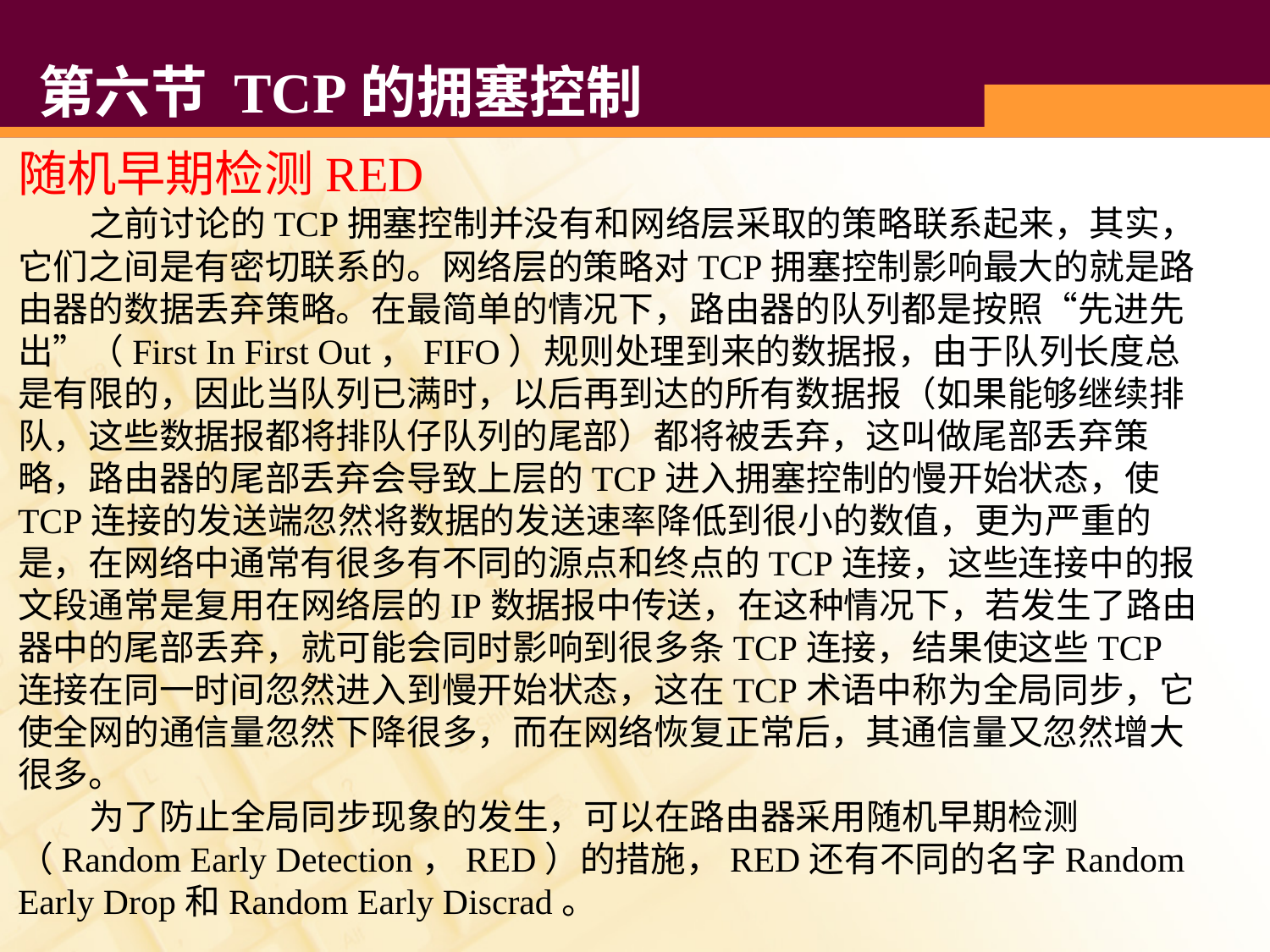

# 第六节 TCP的拥塞控制
随机早期检测RED
        之前讨论的TCP拥塞控制并没有和网络层采取的策略联系起来，其实，它们之间是有密切联系的。网络层的策略对TCP拥塞控制影响最大的就是路由器的数据丢弃策略。在最简单的情况下，路由器的队列都是按照“先进先出”（First In First Out，FIFO）规则处理到来的数据报，由于队列长度总是有限的，因此当队列已满时，以后再到达的所有数据报（如果能够继续排队，这些数据报都将排队仔队列的尾部）都将被丢弃，这叫做尾部丢弃策略，路由器的尾部丢弃会导致上层的TCP进入拥塞控制的慢开始状态，使TCP连接的发送端忽然将数据的发送速率降低到很小的数值，更为严重的是，在网络中通常有很多有不同的源点和终点的TCP连接，这些连接中的报文段通常是复用在网络层的IP数据报中传送，在这种情况下，若发生了路由器中的尾部丢弃，就可能会同时影响到很多条TCP连接，结果使这些TCP连接在同一时间忽然进入到慢开始状态，这在TCP术语中称为全局同步，它使全网的通信量忽然下降很多，而在网络恢复正常后，其通信量又忽然增大很多。
        为了防止全局同步现象的发生，可以在路由器采用随机早期检测（Random Early Detection，RED）的措施，RED还有不同的名字Random Early Drop和Random Early Discrad。